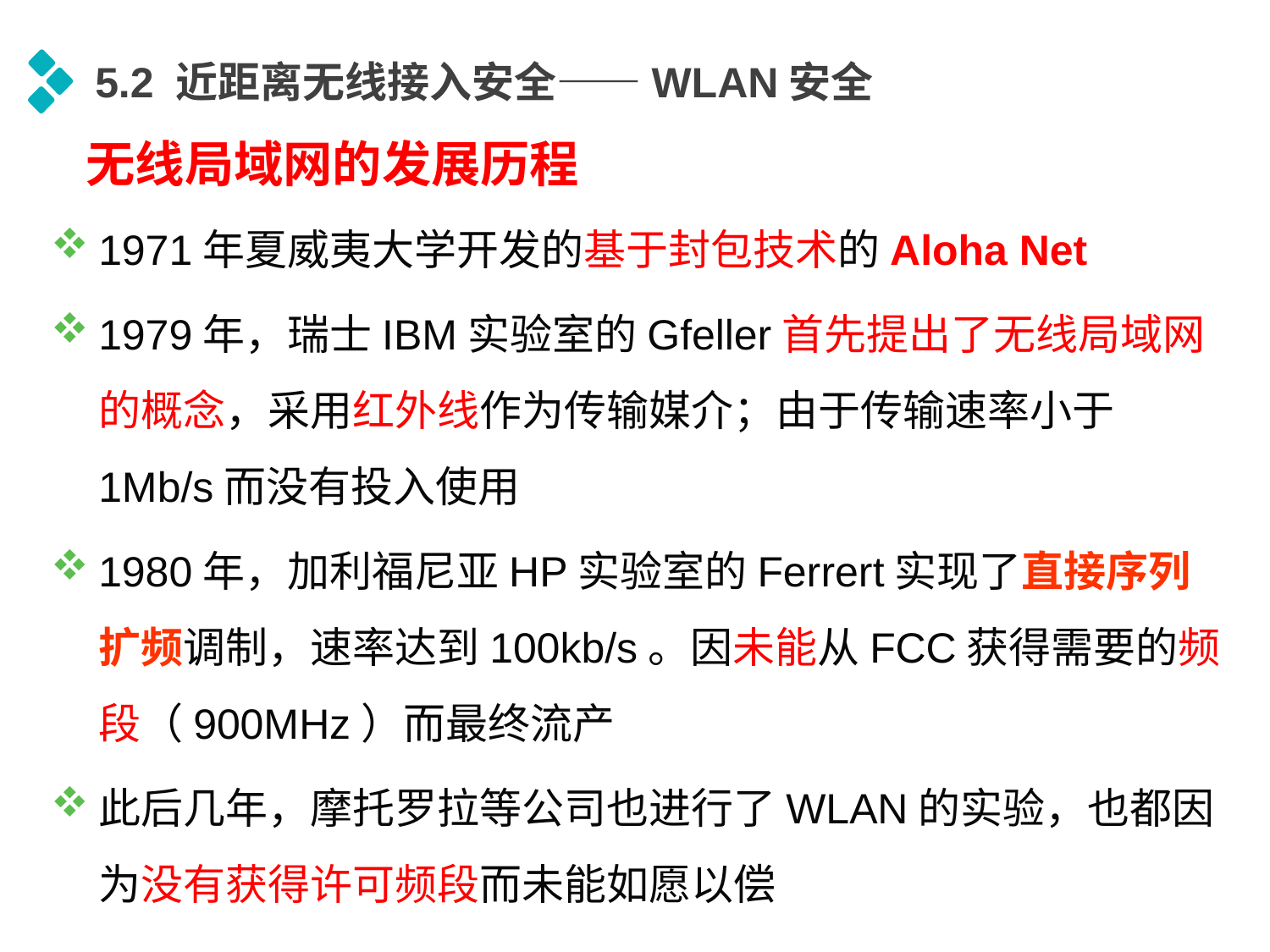

5.2 近距离无线接入安全——WLAN安全

# 无线局域网的发展历程
1971年夏威夷大学开发的基于封包技术的Aloha Net
1979年，瑞士IBM实验室的Gfeller首先提出了无线局域网的概念，采用红外线作为传输媒介；由于传输速率小于1Mb/s而没有投入使用
1980年，加利福尼亚HP实验室的Ferrert实现了直接序列扩频调制，速率达到100kb/s。因未能从FCC获得需要的频段（900MHz）而最终流产
此后几年，摩托罗拉等公司也进行了WLAN的实验，也都因为没有获得许可频段而未能如愿以偿